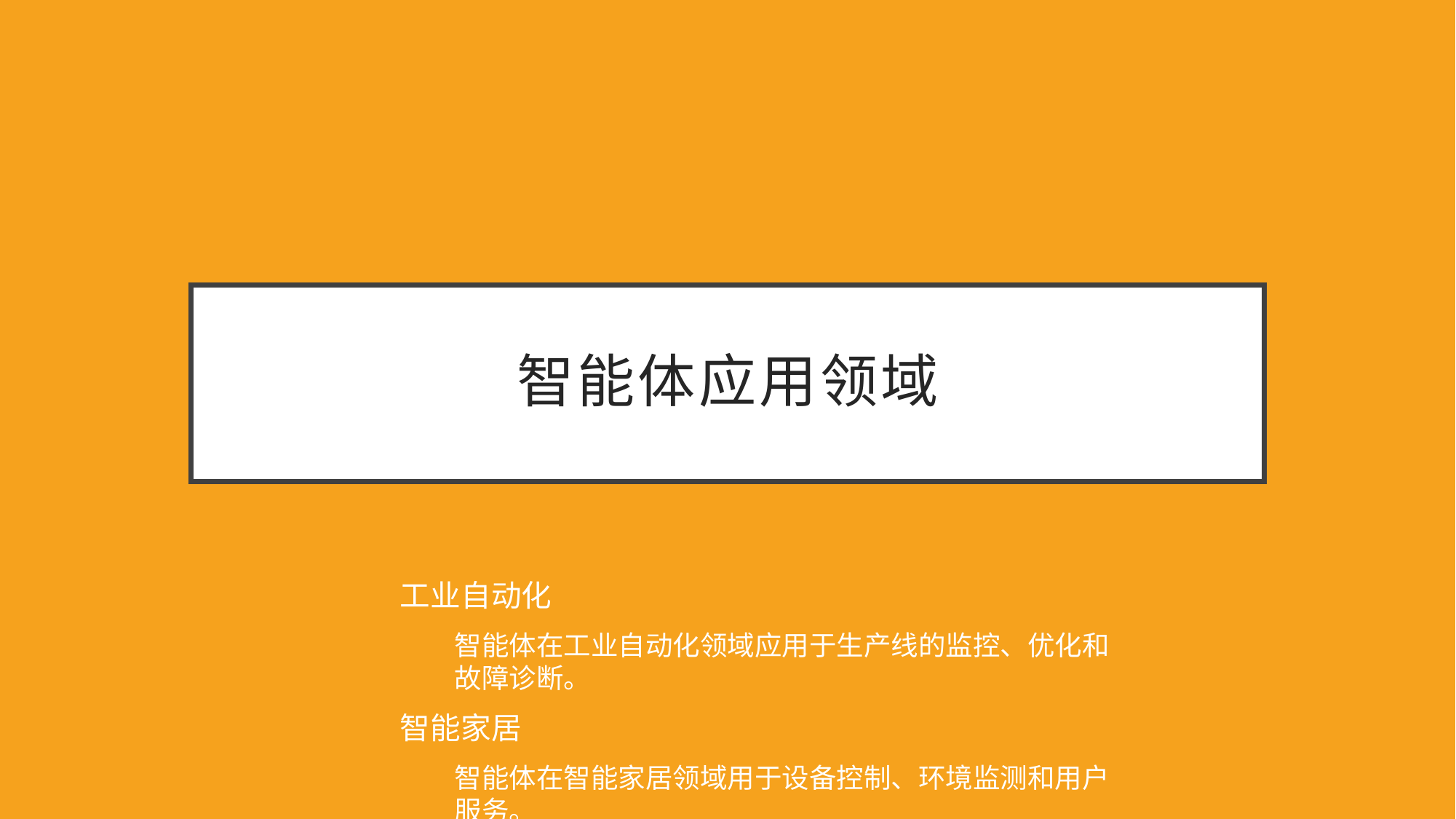

# 智能体应用领域

工业自动化
智能体在工业自动化领域应用于生产线的监控、优化和故障诊断。
智能家居
智能体在智能家居领域用于设备控制、环境监测和用户服务。
医疗健康
智能体在医疗健康领域应用于疾病诊断、治疗方案推荐和健康管理。